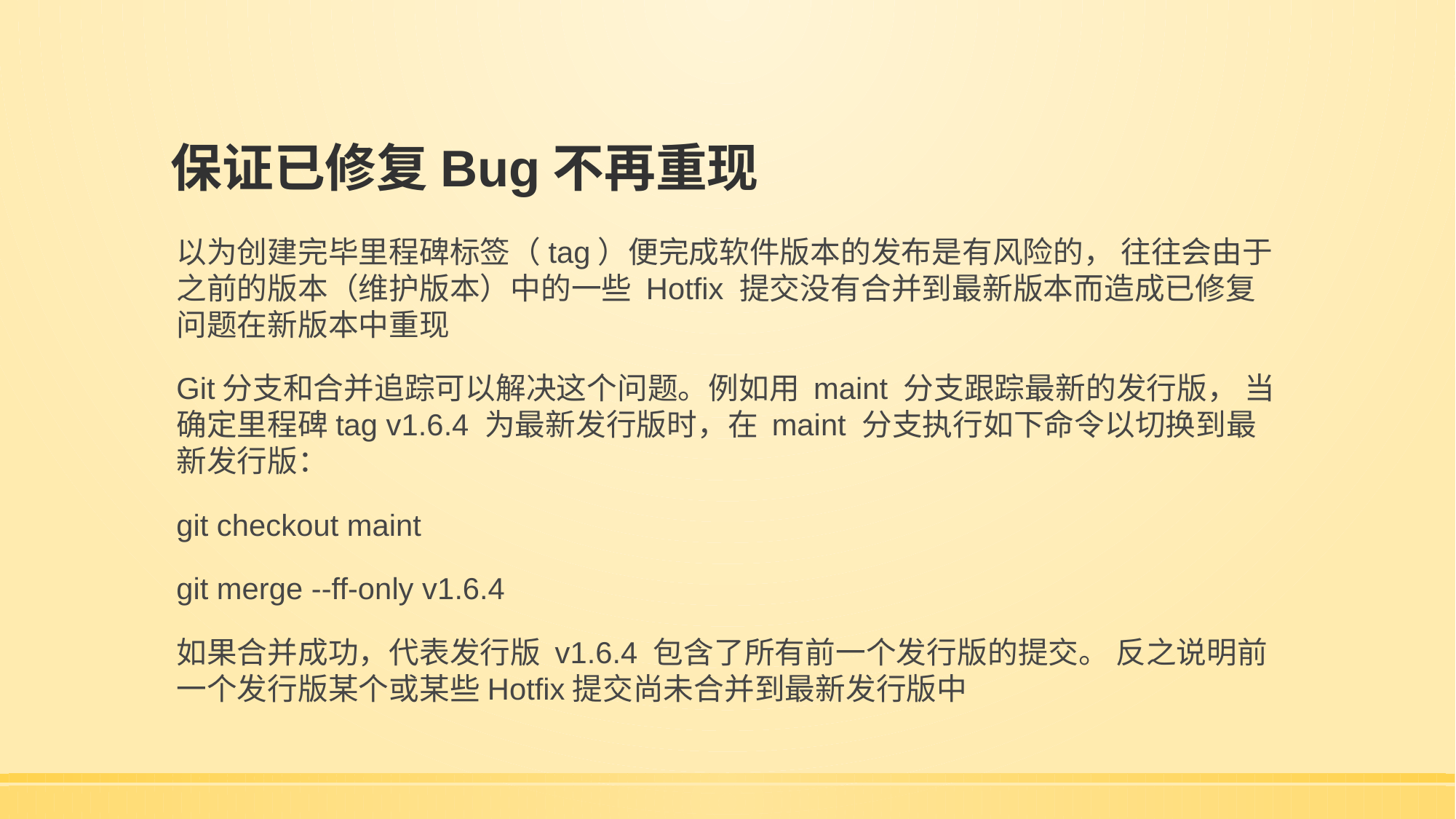

# 保证已修复Bug不再重现
以为创建完毕里程碑标签（tag）便完成软件版本的发布是有风险的， 往往会由于之前的版本（维护版本）中的一些 Hotfix 提交没有合并到最新版本而造成已修复问题在新版本中重现
Git分支和合并追踪可以解决这个问题。例如用 maint 分支跟踪最新的发行版， 当确定里程碑tag v1.6.4 为最新发行版时，在 maint 分支执行如下命令以切换到最新发行版：
git checkout maint
git merge --ff-only v1.6.4
如果合并成功，代表发行版 v1.6.4 包含了所有前一个发行版的提交。 反之说明前一个发行版某个或某些Hotfix提交尚未合并到最新发行版中